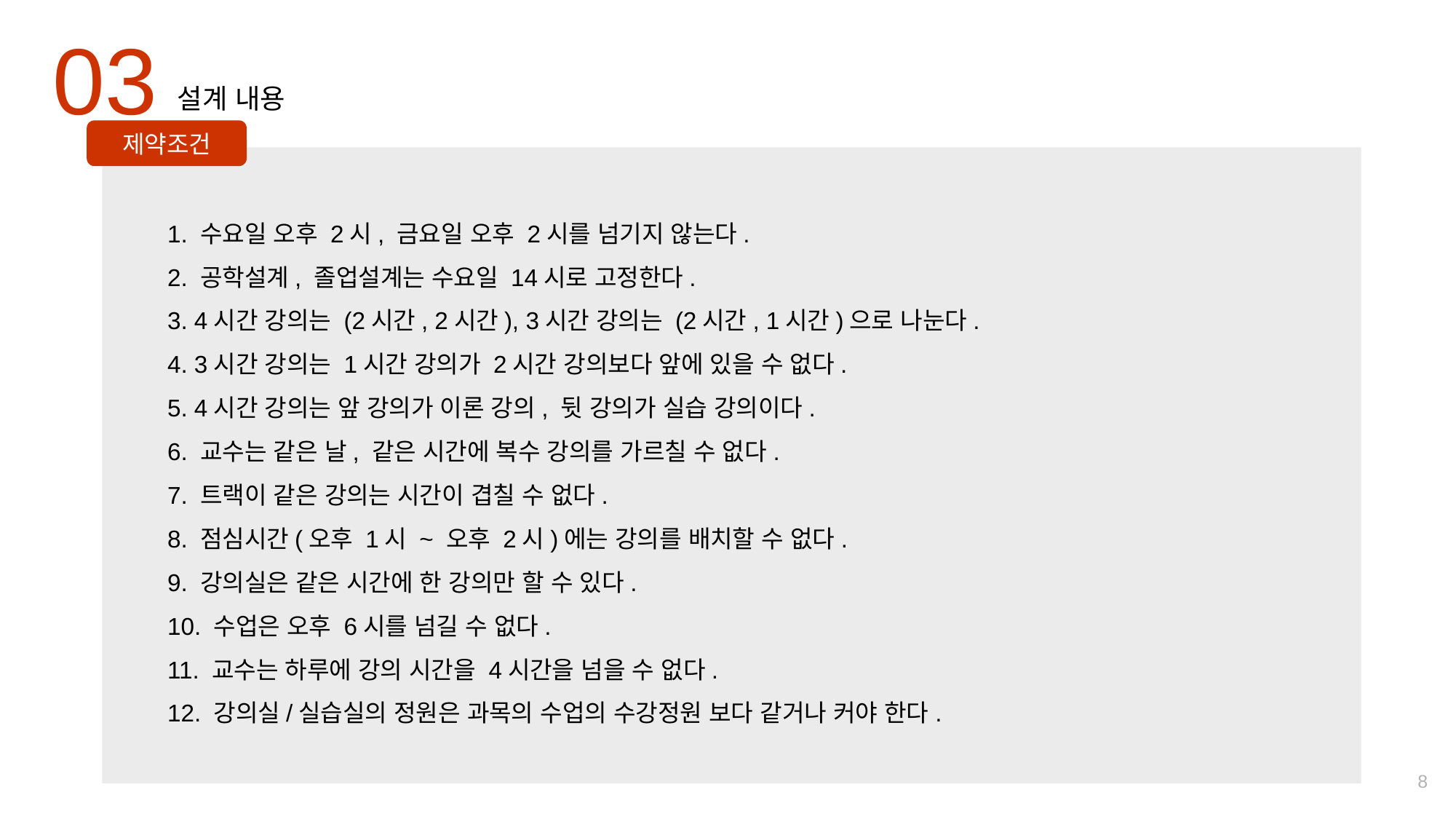

03
설계 내용
제약조건
1. 수요일 오후 2시, 금요일 오후 2시를 넘기지 않는다.
2. 공학설계, 졸업설계는 수요일 14시로 고정한다.
3. 4시간 강의는 (2시간, 2시간), 3시간 강의는 (2시간, 1시간)으로 나눈다.
4. 3시간 강의는 1시간 강의가 2시간 강의보다 앞에 있을 수 없다.
5. 4시간 강의는 앞 강의가 이론 강의, 뒷 강의가 실습 강의이다.
6. 교수는 같은 날, 같은 시간에 복수 강의를 가르칠 수 없다.
7. 트랙이 같은 강의는 시간이 겹칠 수 없다.
8. 점심시간(오후 1시 ~ 오후 2시)에는 강의를 배치할 수 없다.
9. 강의실은 같은 시간에 한 강의만 할 수 있다.
10. 수업은 오후 6시를 넘길 수 없다.
11. 교수는 하루에 강의 시간을 4시간을 넘을 수 없다.
12. 강의실/실습실의 정원은 과목의 수업의 수강정원 보다 같거나 커야 한다.
8